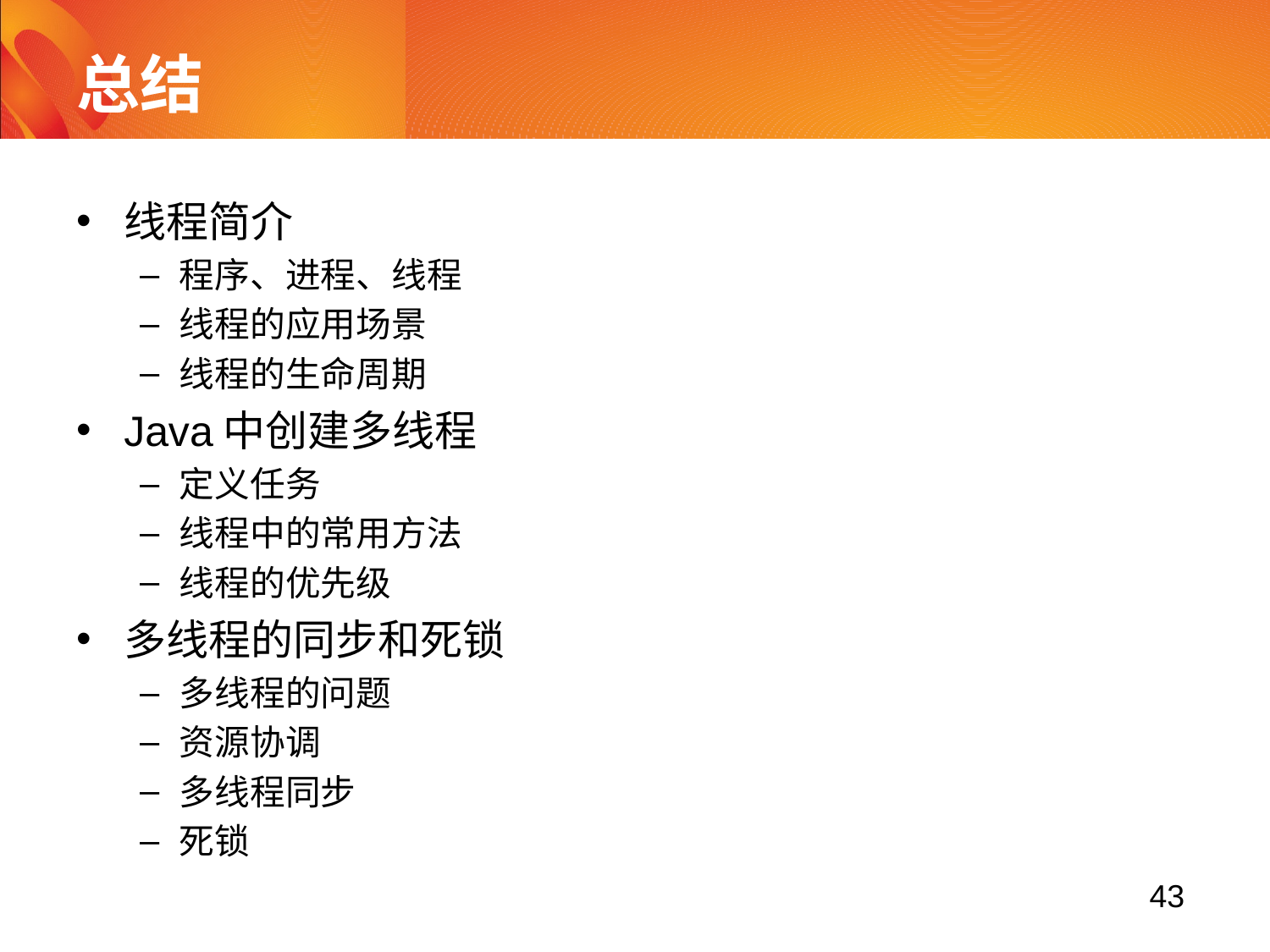

# 总结
线程简介
程序、进程、线程
线程的应用场景
线程的生命周期
Java中创建多线程
定义任务
线程中的常用方法
线程的优先级
多线程的同步和死锁
多线程的问题
资源协调
多线程同步
死锁